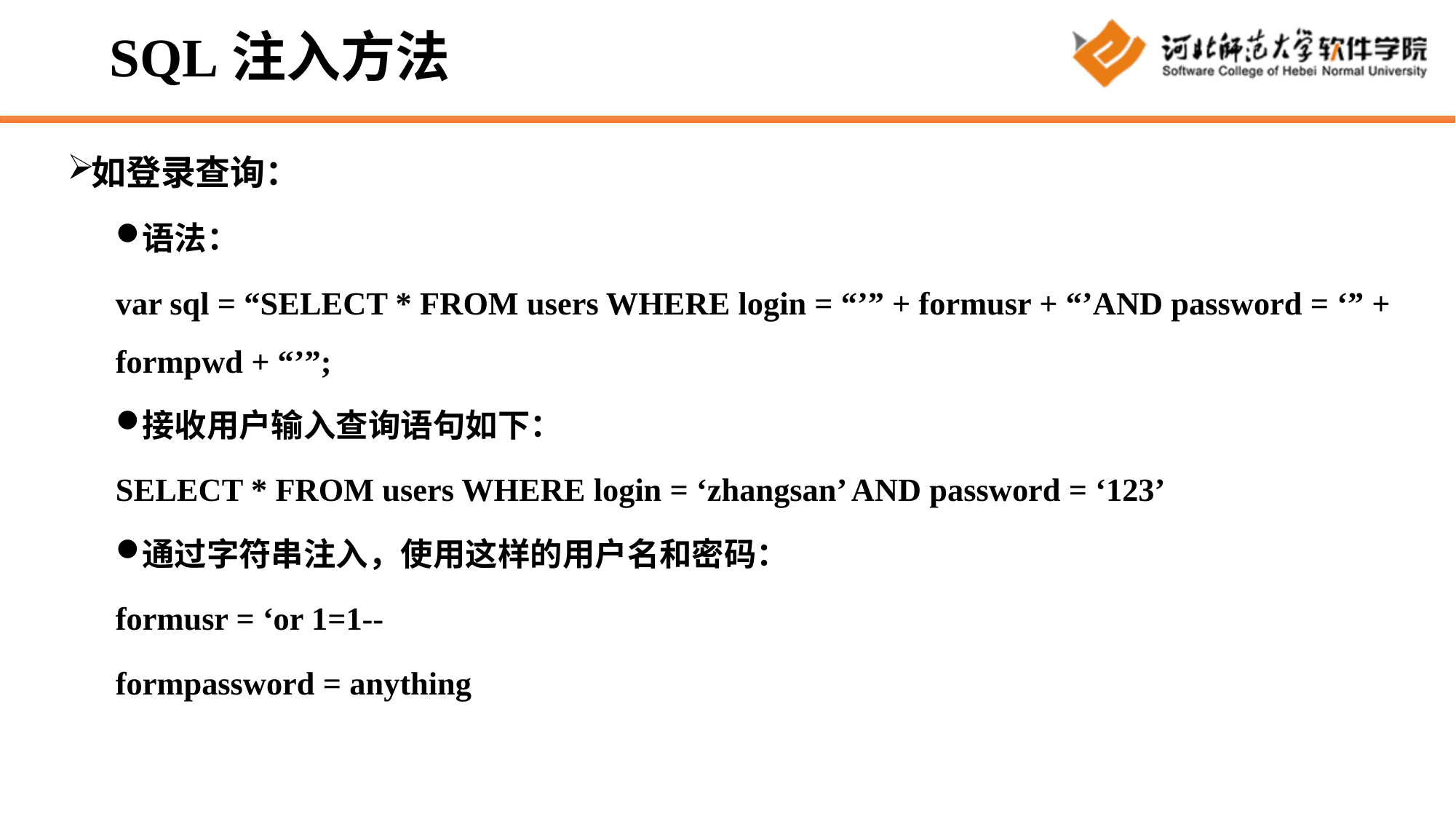

# SQL注入方法
如登录查询：
语法：
var sql = “SELECT * FROM users WHERE login = “’” + formusr + “’AND password = ‘” + formpwd + “’”;
接收用户输入查询语句如下：
SELECT * FROM users WHERE login = ‘zhangsan’ AND password = ‘123’
通过字符串注入，使用这样的用户名和密码：
formusr = ‘or 1=1--
formpassword = anything